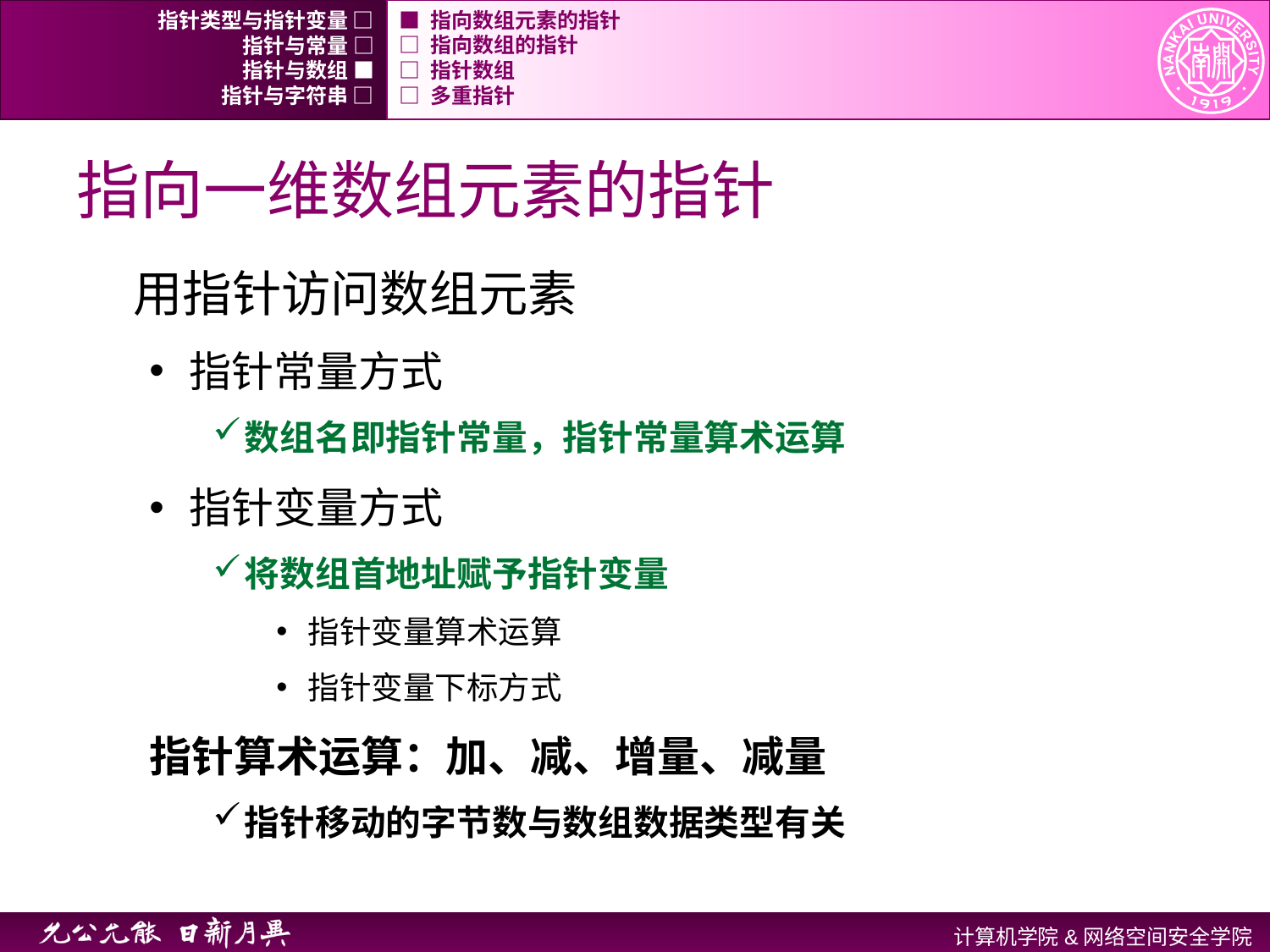

指针类型与指针变量 □
■ 指向数组元素的指针
指针与常量 □
□ 指向数组的指针
指针与数组 ■
□ 指针数组
指针与字符串 □
□ 多重指针
# 指向一维数组元素的指针
用指针访问数组元素
指针常量方式
数组名即指针常量，指针常量算术运算
指针变量方式
将数组首地址赋予指针变量
指针变量算术运算
指针变量下标方式
指针算术运算：加、减、增量、减量
指针移动的字节数与数组数据类型有关